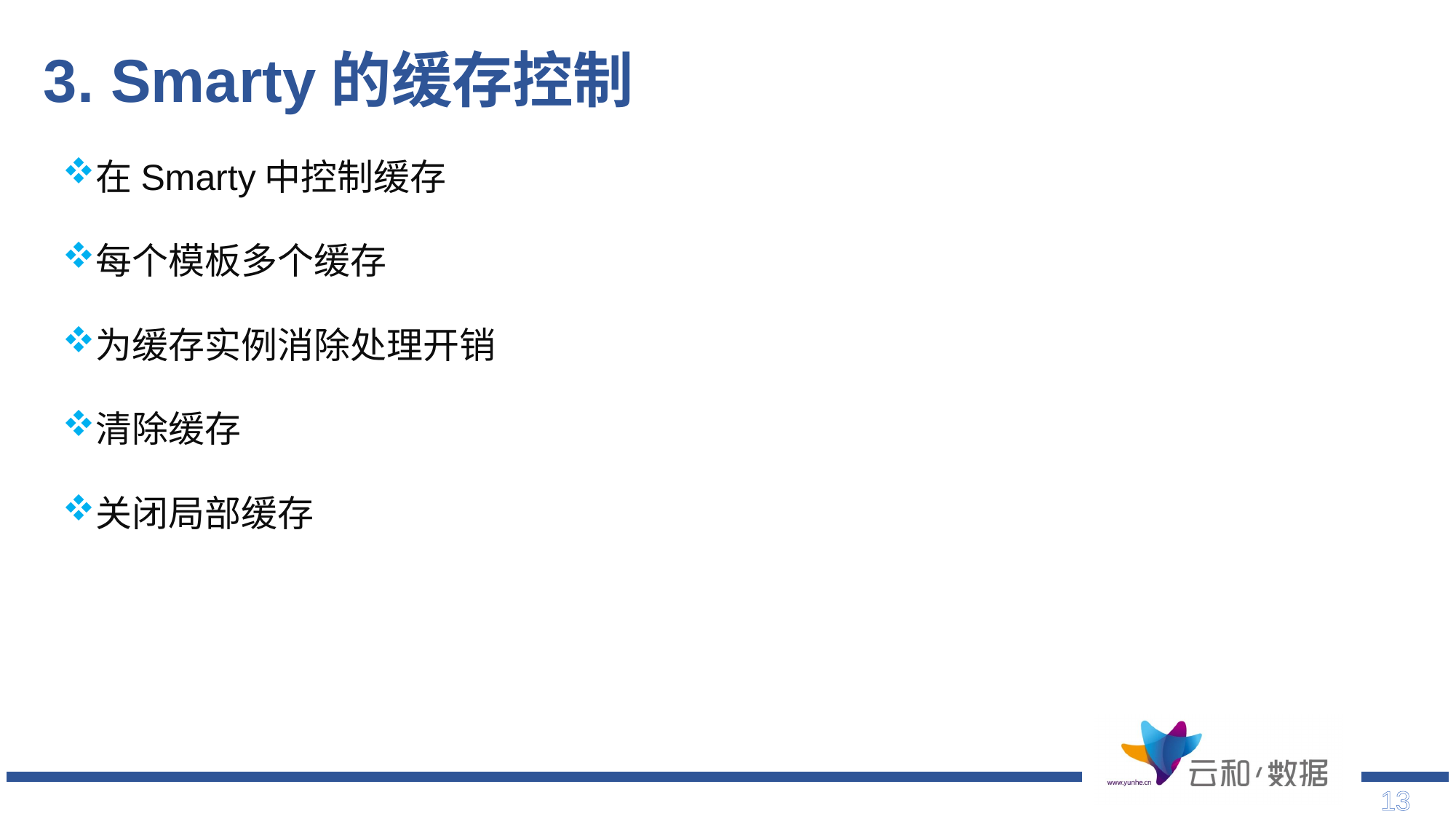

# 3. Smarty的缓存控制
在Smarty中控制缓存
每个模板多个缓存
为缓存实例消除处理开销
清除缓存
关闭局部缓存